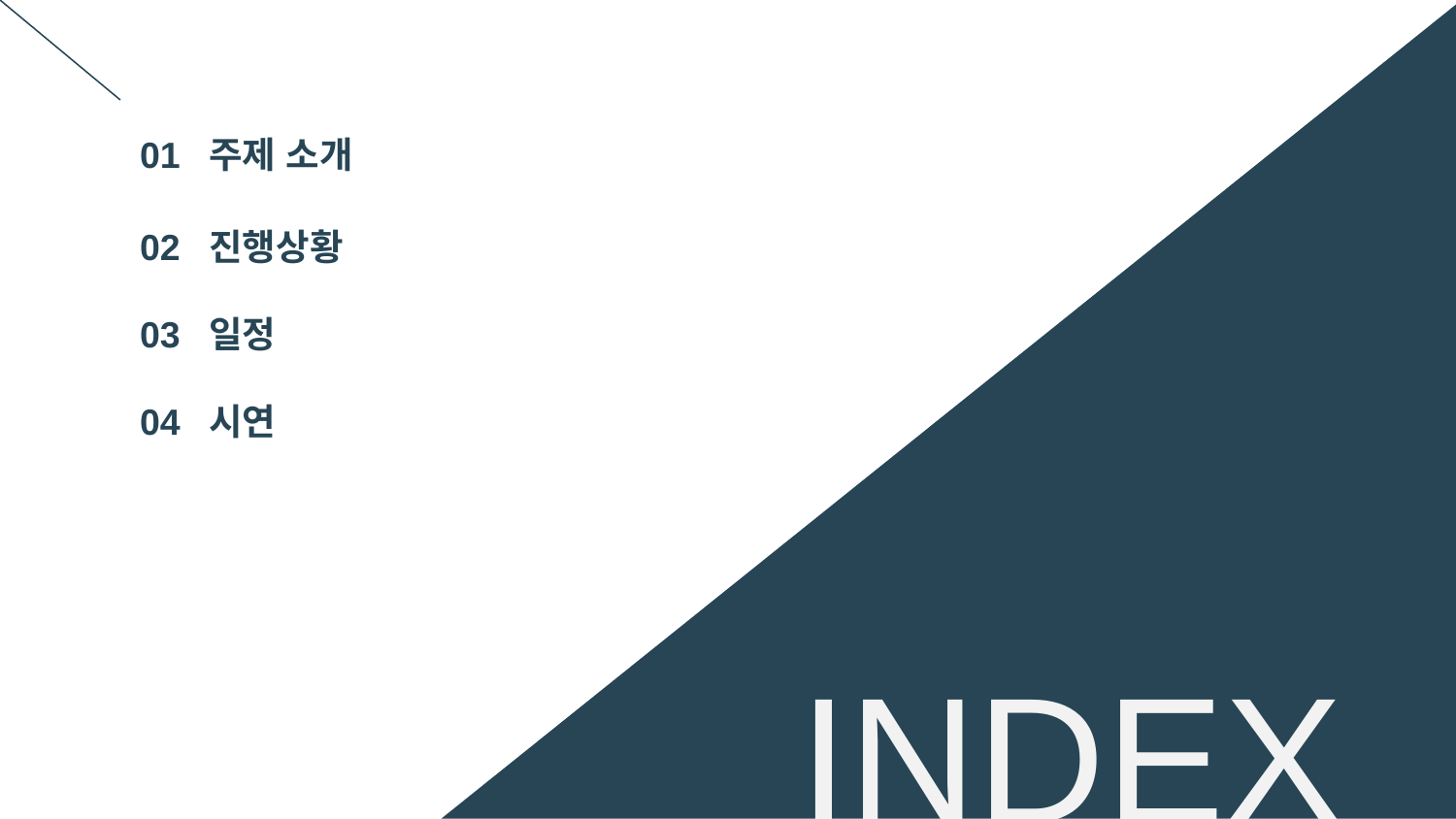

01  주제 소개

02  진행상황

03  일정

04  시연

INDEX